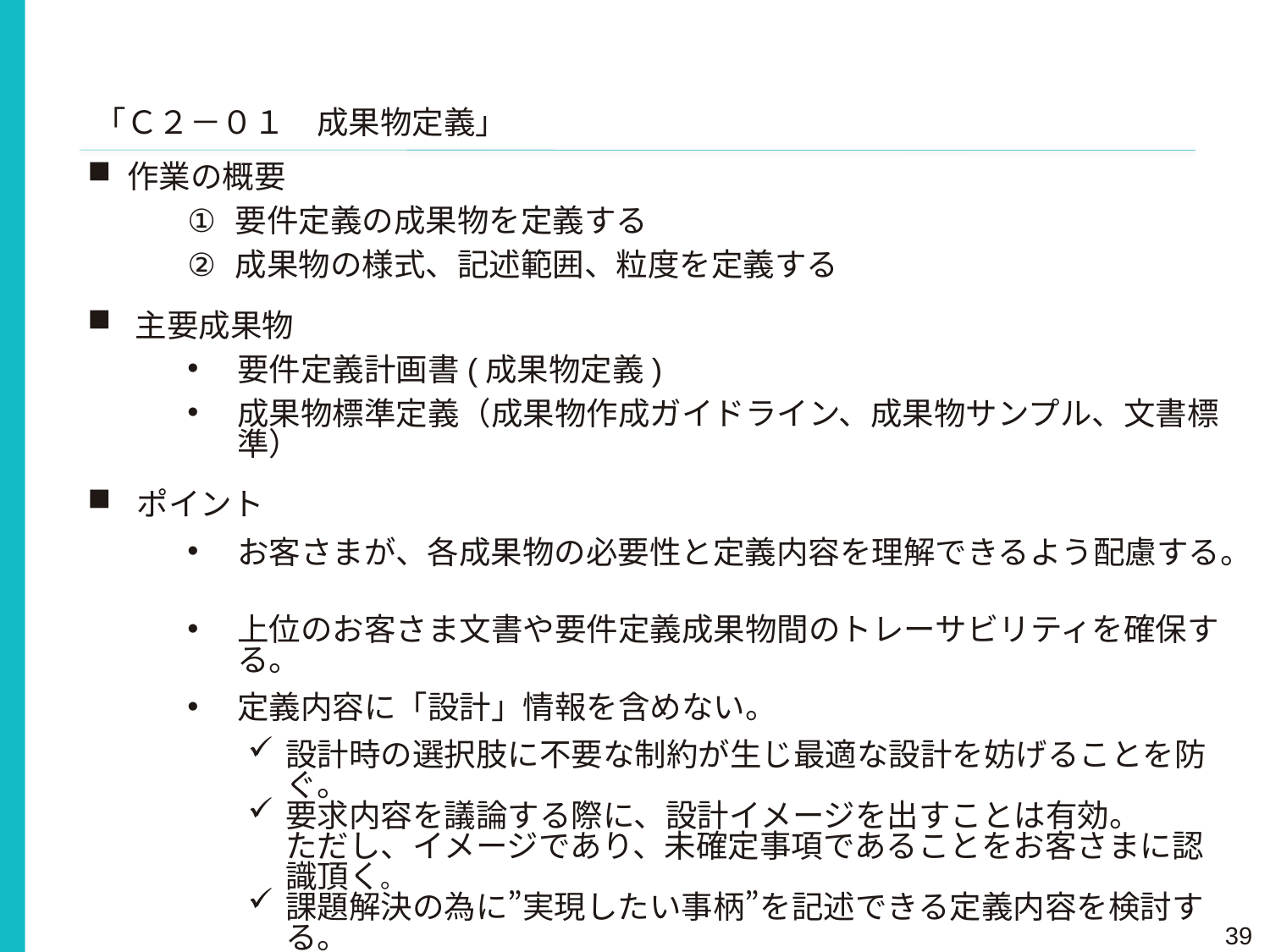

「Ｃ２－０１　成果物定義」
作業の概要

要件定義の成果物を定義する

成果物の様式、記述範囲、粒度を定義する

主要成果物

要件定義計画書(成果物定義)

成果物標準定義（成果物作成ガイドライン、成果物サンプル、文書標準）

ポイント

お客さまが、各成果物の必要性と定義内容を理解できるよう配慮する。
上位のお客さま文書や要件定義成果物間のトレーサビリティを確保する。

定義内容に「設計」情報を含めない。
設計時の選択肢に不要な制約が生じ最適な設計を妨げることを防ぐ。
要求内容を議論する際に、設計イメージを出すことは有効。
ただし、イメージであり、未確定事項であることをお客さまに認識頂く。
課題解決の為に”実現したい事柄”を記述できる定義内容を検討する。

39